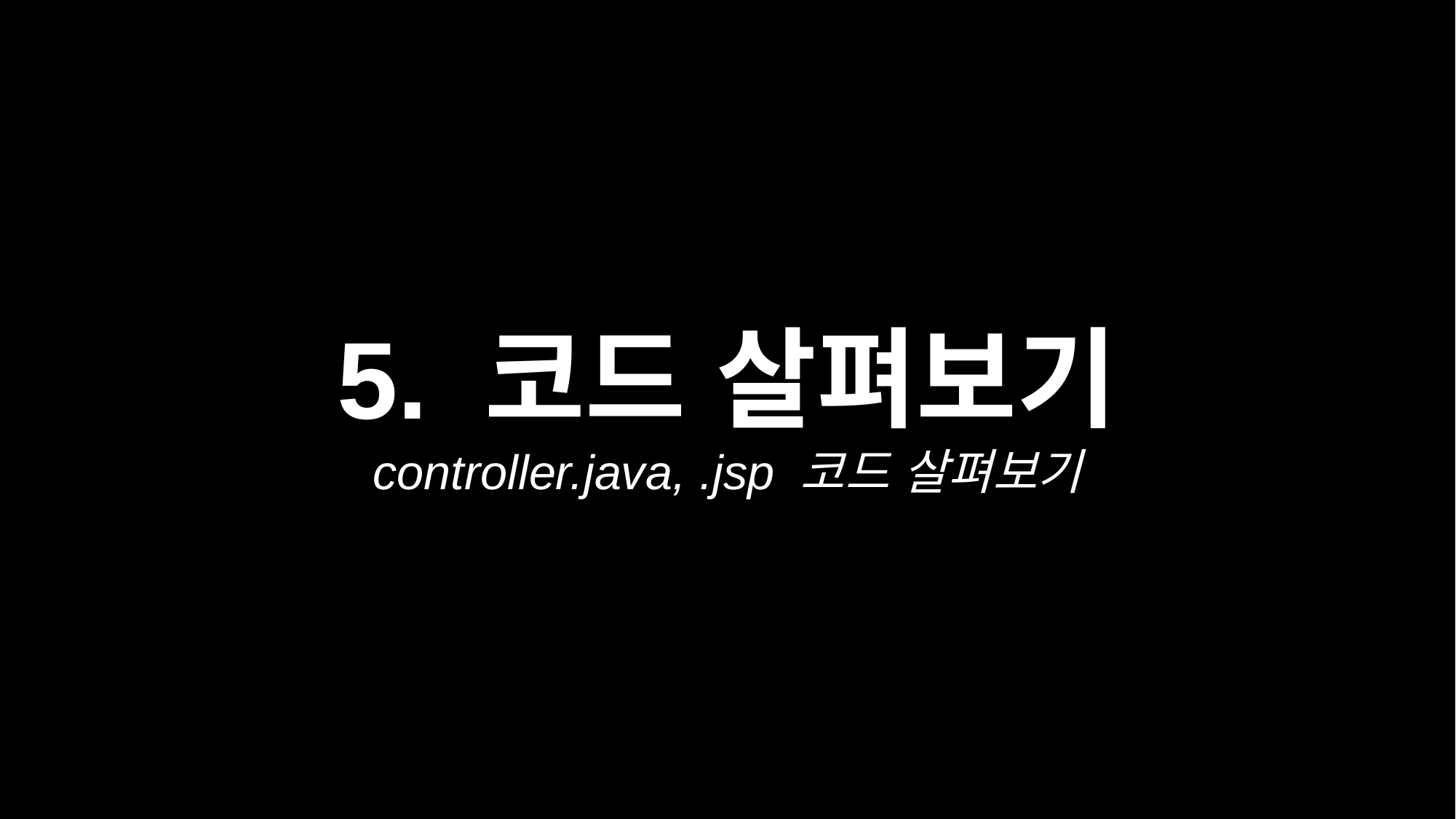

5. 코드 살펴보기
controller.java, .jsp 코드 살펴보기